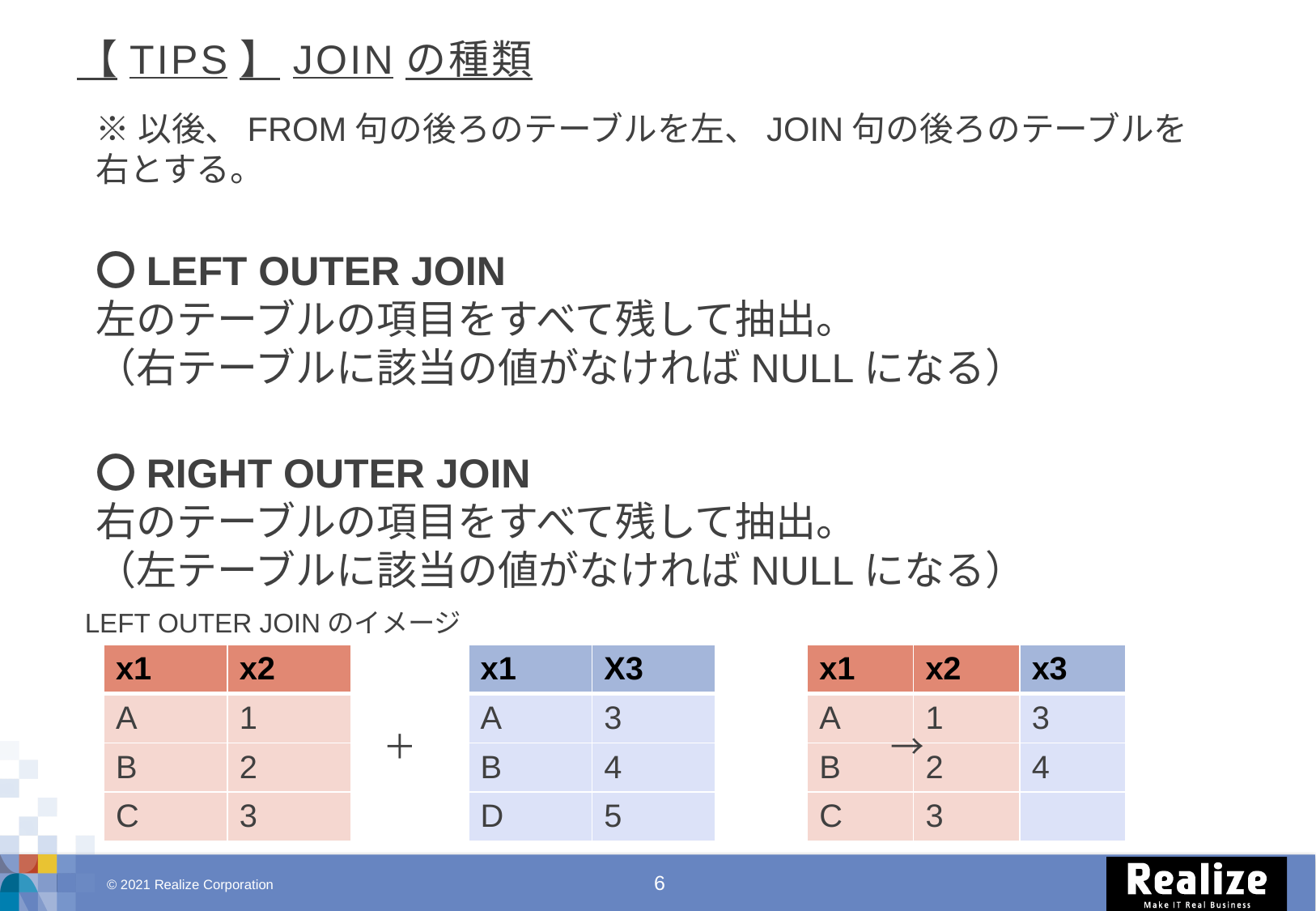

# 【TIPS】JOINの種類
※以後、FROM句の後ろのテーブルを左、JOIN句の後ろのテーブルを右とする。

〇LEFT OUTER JOIN
左のテーブルの項目をすべて残して抽出。
（右テーブルに該当の値がなければNULLになる）

〇RIGHT OUTER JOIN
右のテーブルの項目をすべて残して抽出。
（左テーブルに該当の値がなければNULLになる）

LEFT OUTER JOINのイメージ
| x1 | x2 |
| --- | --- |
| A | 1 |
| B | 2 |
| C | 3 |
| x1 | X3 |
| --- | --- |
| A | 3 |
| B | 4 |
| D | 5 |
| x1 | x2 | x3 |
| --- | --- | --- |
| A | 1 | 3 |
| B | 2 | 4 |
| C | 3 |  |
＋　　　　　　　　　　　　　　→